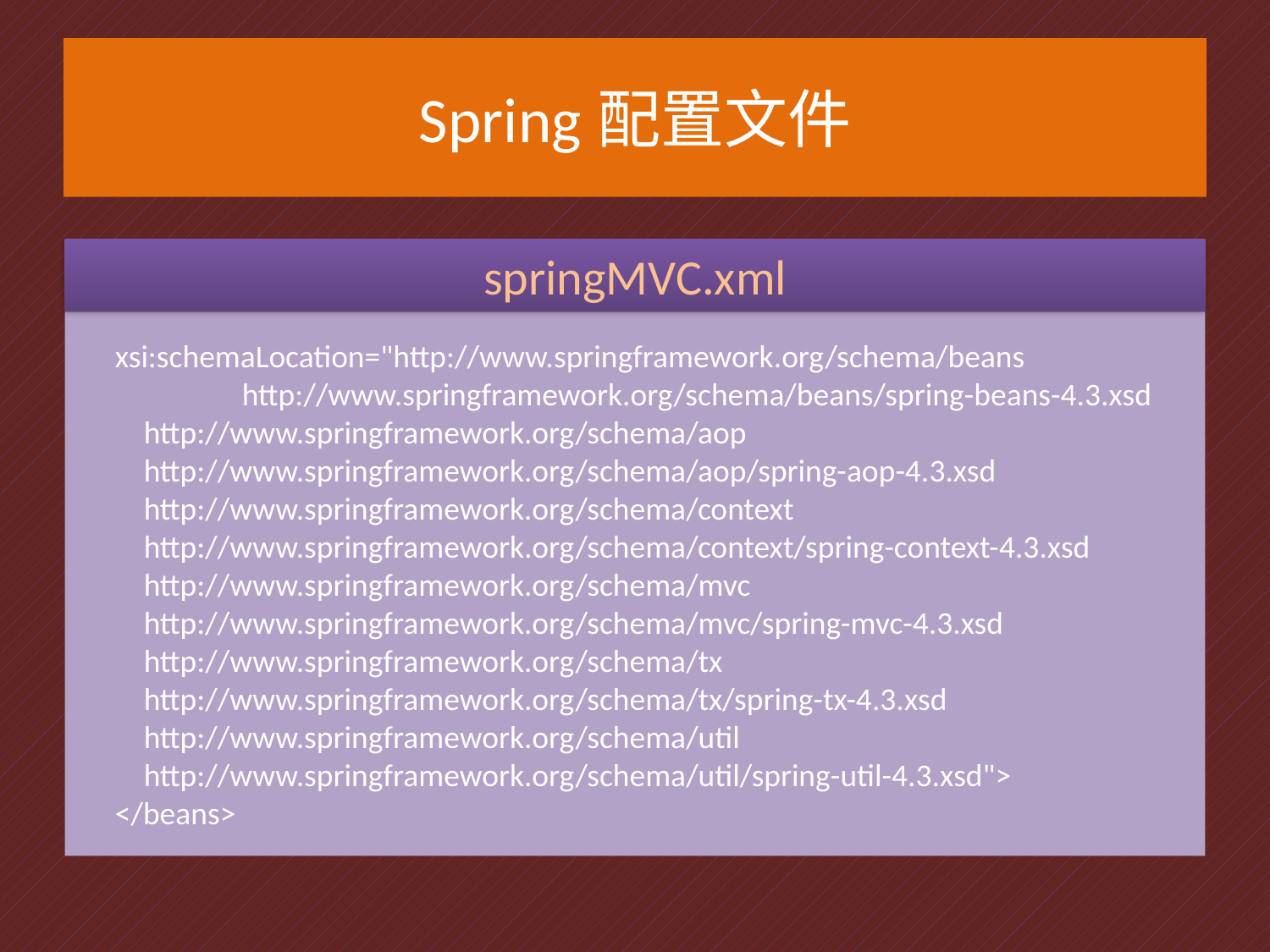

# Spring配置文件
springMVC.xml

xsi:schemaLocation="http://www.springframework.org/schema/beans
	http://www.springframework.org/schema/beans/spring-beans-4.3.xsd
    http://www.springframework.org/schema/aop
    http://www.springframework.org/schema/aop/spring-aop-4.3.xsd
    http://www.springframework.org/schema/context
    http://www.springframework.org/schema/context/spring-context-4.3.xsd
    http://www.springframework.org/schema/mvc
    http://www.springframework.org/schema/mvc/spring-mvc-4.3.xsd
    http://www.springframework.org/schema/tx
    http://www.springframework.org/schema/tx/spring-tx-4.3.xsd
    http://www.springframework.org/schema/util
    http://www.springframework.org/schema/util/spring-util-4.3.xsd">
</beans>